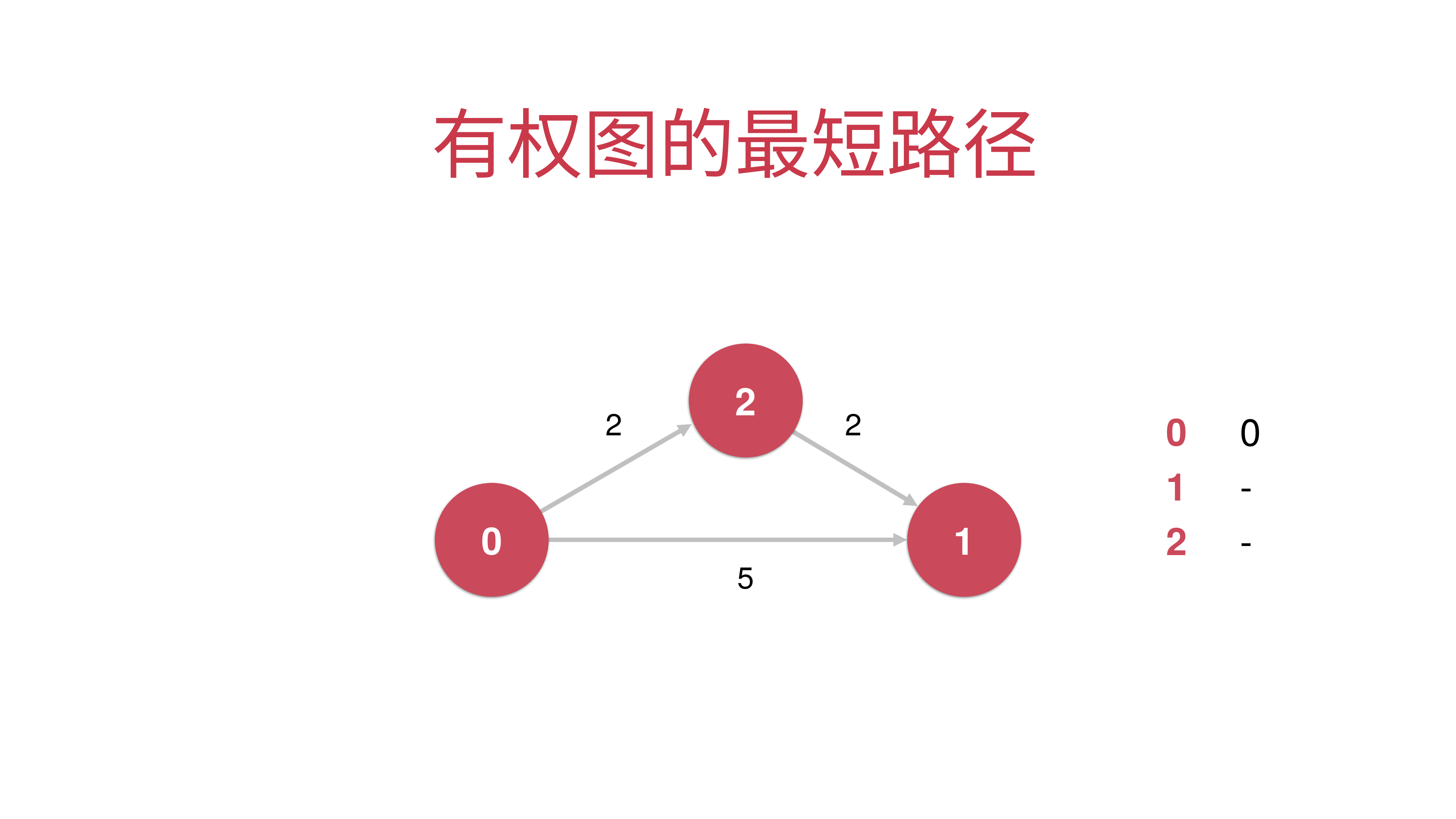

# 有权图的最短路径
2
0     0
1     -
2     -
2
2

0
1

5